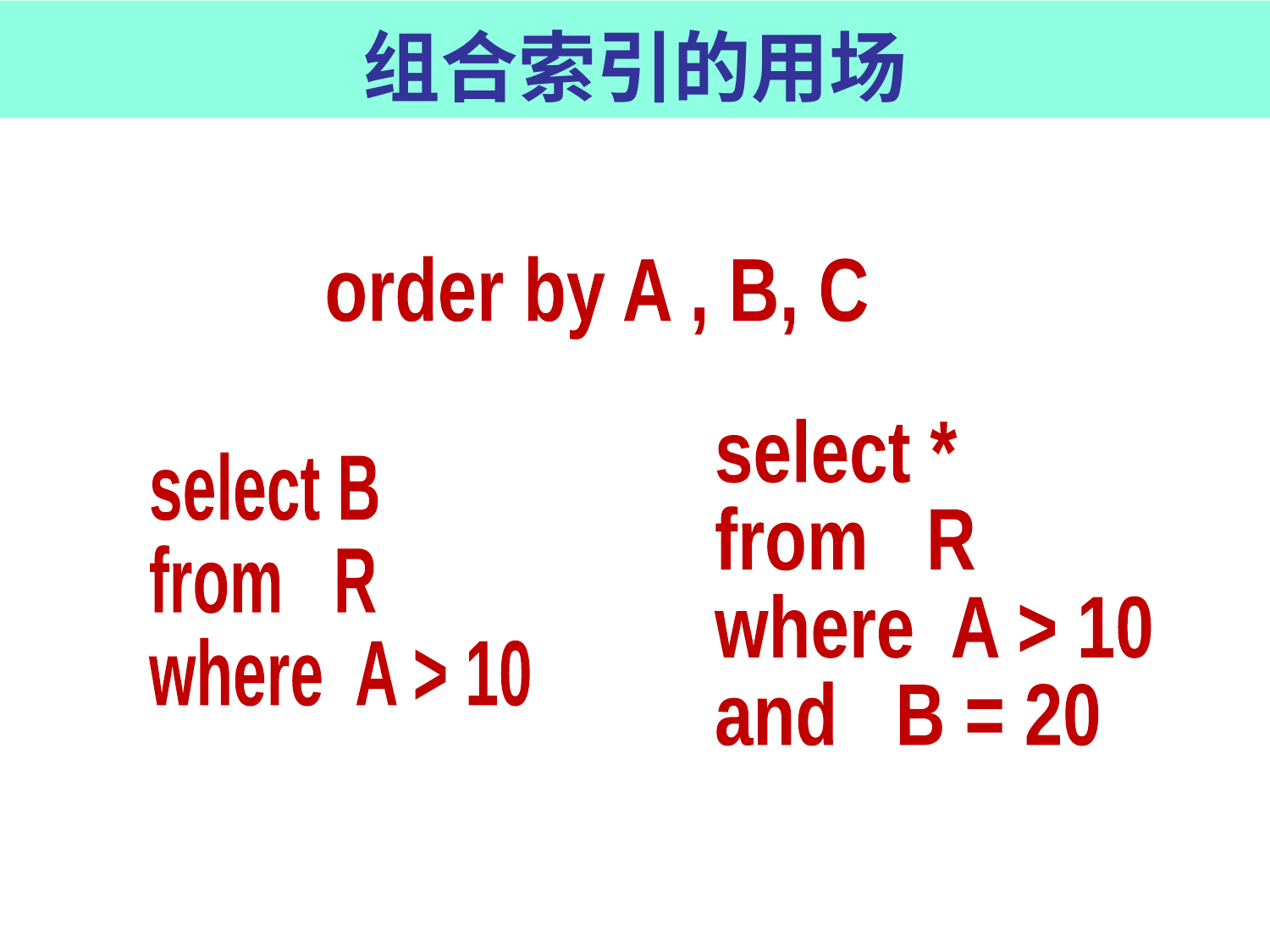

# 组合索引的用场
order by A , B, C
select *
from   R
where  A > 10
and	   B = 20
select B
from   R
where  A > 10